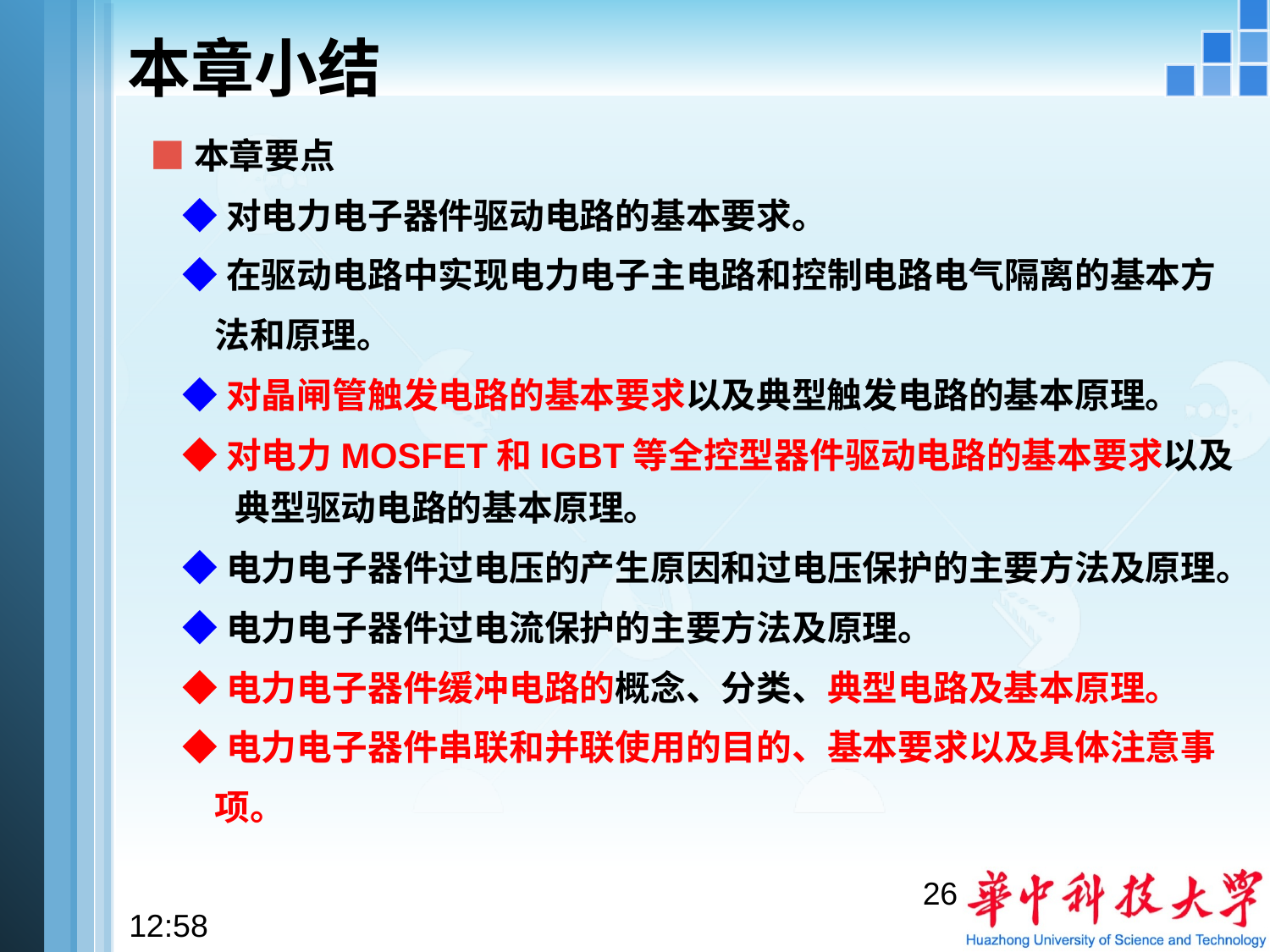

# 本章小结
■本章要点
    ◆对电力电子器件驱动电路的基本要求。
    ◆在驱动电路中实现电力电子主电路和控制电路电气隔离的基本方
       法和原理。
    ◆对晶闸管触发电路的基本要求以及典型触发电路的基本原理。
    ◆对电力MOSFET和IGBT等全控型器件驱动电路的基本要求以及典型驱动电路的基本原理。
    ◆电力电子器件过电压的产生原因和过电压保护的主要方法及原理。
    ◆电力电子器件过电流保护的主要方法及原理。
    ◆电力电子器件缓冲电路的概念、分类、典型电路及基本原理。
    ◆电力电子器件串联和并联使用的目的、基本要求以及具体注意事
       项。
26
12:58